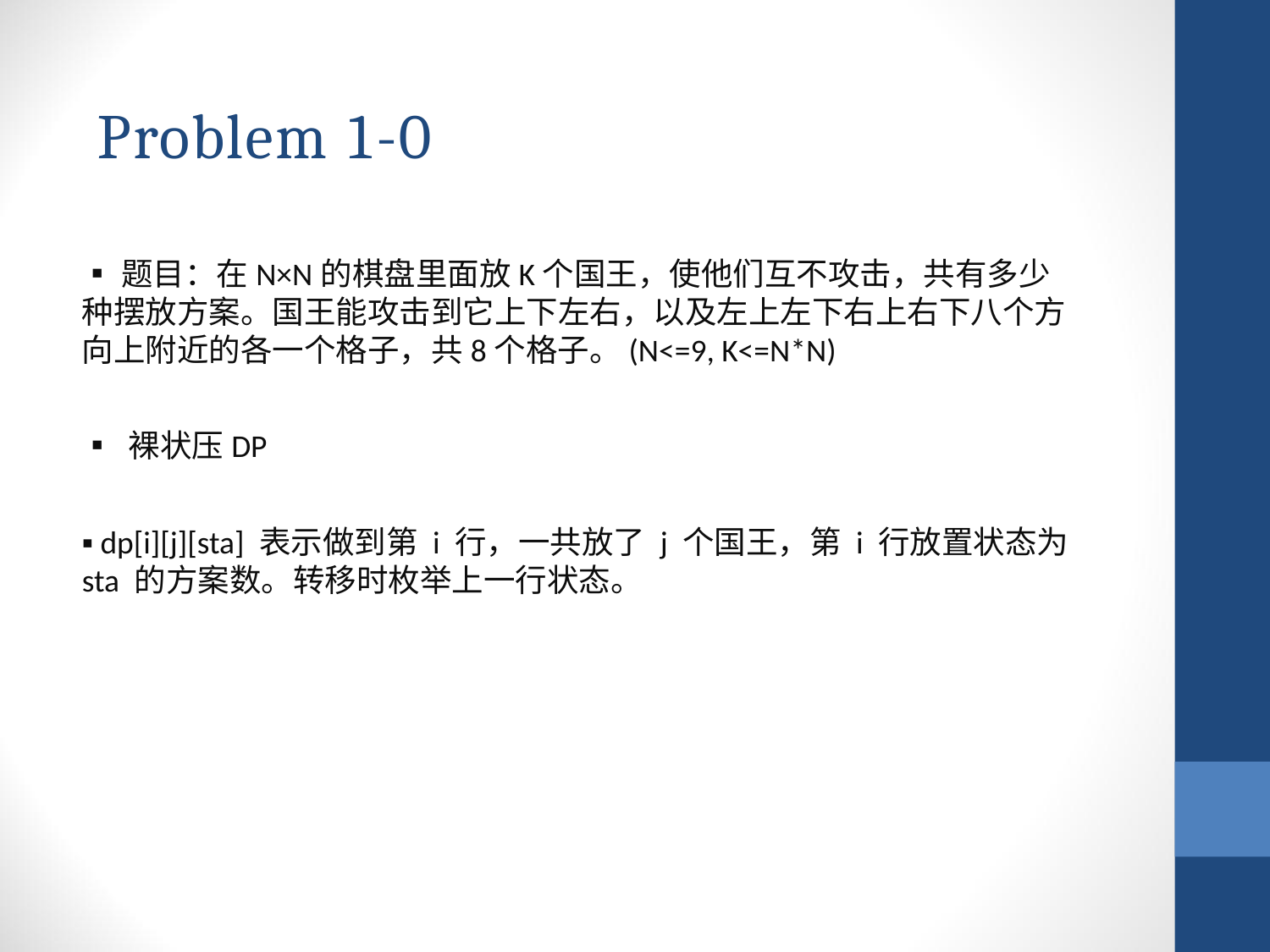

Problem 1-0
▪题目：在N×N的棋盘里面放K个国王，使他们互不攻击，共有多少种摆放方案。国王能攻击到它上下左右，以及左上左下右上右下八个方向上附近的各一个格子，共8个格子。(N<=9, K<=N*N)
▪ 裸状压DP
▪ dp[i][j][sta] 表示做到第 i 行，一共放了 j 个国王，第 i 行放置状态为 sta 的方案数。转移时枚举上一行状态。